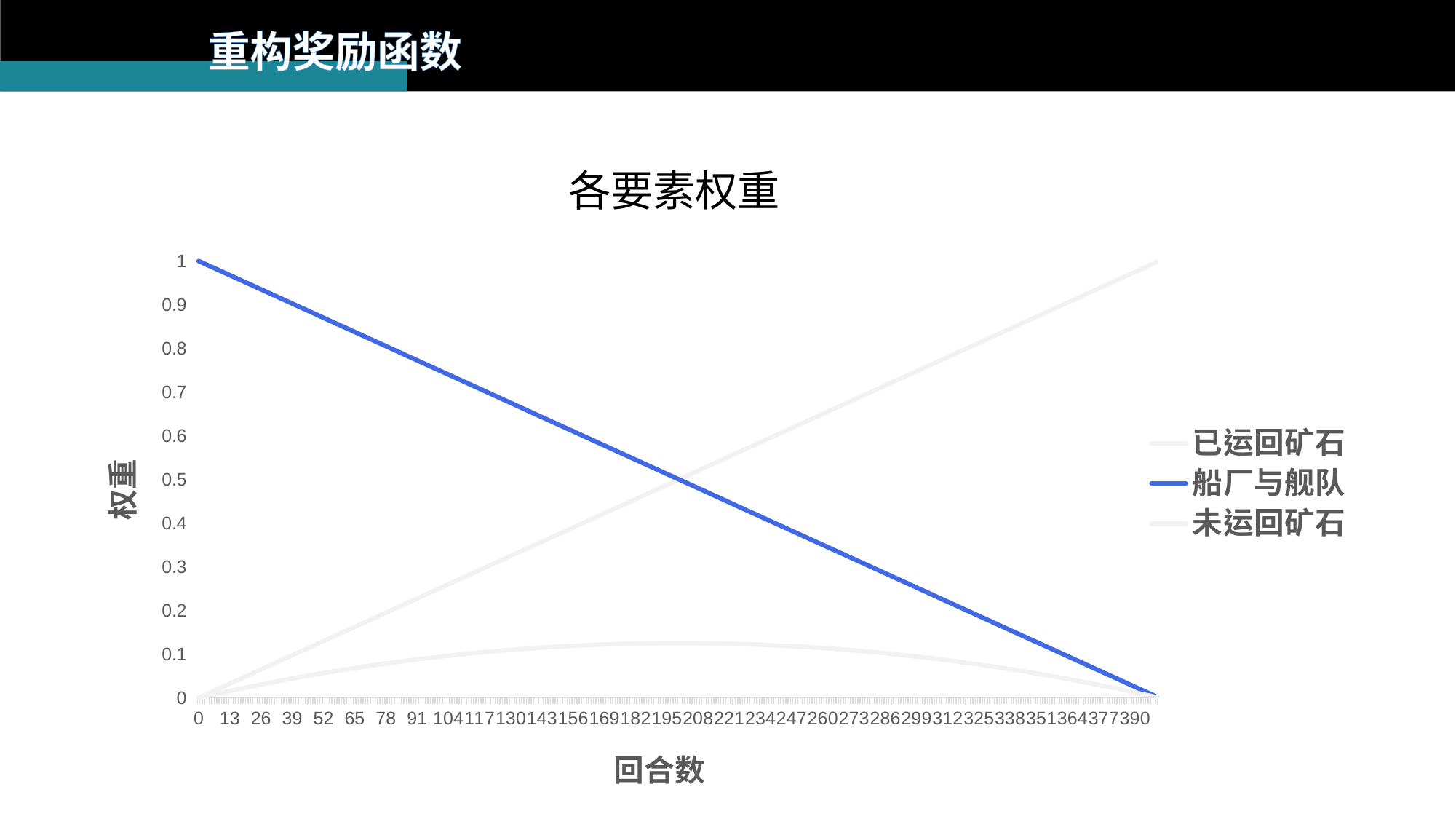

重构奖励函数

各要素权重

### Chart

| Category | 已运回矿石 | 船厂与舰队 | 未运回矿石 |
|---|---|---|---|
| 0 | 0.0 | 1.0 | 0.0 |
| 1 | 0.0025 | 0.9975 | 0.0012468750000000002 |
| 2 | 0.005 | 0.995 | 0.0024875 |
| 3 | 0.0075 | 0.9925 | 0.003721875 |
| 4 | 0.01 | 0.99 | 0.00495 |
| 5 | 0.0125 | 0.9875 | 0.006171875 |
| 6 | 0.015 | 0.985 | 0.0073875 |
| 7 | 0.0175 | 0.9825 | 0.008596875 |
| 8 | 0.02 | 0.98 | 0.0098 |
| 9 | 0.0225 | 0.9775 | 0.010996875 |
| 10 | 0.025 | 0.975 | 0.0121875 |
| 11 | 0.0275 | 0.9725 | 0.013371875 |
| 12 | 0.03 | 0.97 | 0.014549999999999999 |
| 13 | 0.0325 | 0.9675 | 0.015721875 |
| 14 | 0.035 | 0.965 | 0.0168875 |
| 15 | 0.0375 | 0.9625 | 0.018046875 |
| 16 | 0.04 | 0.96 | 0.0192 |
| 17 | 0.0425 | 0.9575 | 0.020346875 |
| 18 | 0.045 | 0.955 | 0.0214875 |
| 19 | 0.0475 | 0.9525 | 0.022621875 |
| 20 | 0.05 | 0.95 | 0.02375 |
| 21 | 0.0525 | 0.9475 | 0.024871874999999998 |
| 22 | 0.055 | 0.945 | 0.0259875 |
| 23 | 0.0575 | 0.9425 | 0.027096875000000003 |
| 24 | 0.06 | 0.94 | 0.028199999999999996 |
| 25 | 0.0625 | 0.9375 | 0.029296875 |
| 26 | 0.065 | 0.935 | 0.0303875 |
| 27 | 0.0675 | 0.9325 | 0.031471875 |
| 28 | 0.07 | 0.9299999999999999 | 0.03255 |
| 29 | 0.0725 | 0.9275 | 0.033621874999999996 |
| 30 | 0.075 | 0.925 | 0.0346875 |
| 31 | 0.0775 | 0.9225 | 0.035746875 |
| 32 | 0.08 | 0.92 | 0.0368 |
| 33 | 0.0825 | 0.9175 | 0.037846875 |
| 34 | 0.085 | 0.915 | 0.038887500000000005 |
| 35 | 0.0875 | 0.9125 | 0.039921874999999996 |
| 36 | 0.09 | 0.91 | 0.04095 |
| 37 | 0.0925 | 0.9075 | 0.041971875 |
| 38 | 0.095 | 0.905 | 0.042987500000000005 |
| 39 | 0.0975 | 0.9025 | 0.043996875 |
| 40 | 0.1 | 0.9 | 0.045000000000000005 |
| 41 | 0.1025 | 0.8975 | 0.04599687499999999 |
| 42 | 0.105 | 0.895 | 0.0469875 |
| 43 | 0.1075 | 0.8925 | 0.047971875 |
| 44 | 0.11 | 0.89 | 0.04895 |
| 45 | 0.1125 | 0.8875 | 0.049921875 |
| 46 | 0.115 | 0.885 | 0.0508875 |
| 47 | 0.1175 | 0.8825000000000001 | 0.051846875 |
| 48 | 0.12 | 0.88 | 0.0528 |
| 49 | 0.1225 | 0.8775 | 0.05374687499999999 |
| 50 | 0.125 | 0.875 | 0.0546875 |
| 51 | 0.1275 | 0.8725 | 0.055621875 |
| 52 | 0.13 | 0.87 | 0.05655 |
| 53 | 0.1325 | 0.8674999999999999 | 0.057471875 |
| 54 | 0.135 | 0.865 | 0.0583875 |
| 55 | 0.1375 | 0.8625 | 0.059296875000000006 |
| 56 | 0.14 | 0.86 | 0.060200000000000004 |
| 57 | 0.1425 | 0.8575 | 0.061096874999999995 |
| 58 | 0.145 | 0.855 | 0.061987499999999994 |
| 59 | 0.1475 | 0.8525 | 0.062871875 |
| 60 | 0.15 | 0.85 | 0.06375 |
| 61 | 0.1525 | 0.8475 | 0.064621875 |
| 62 | 0.155 | 0.845 | 0.0654875 |
| 63 | 0.1575 | 0.8425 | 0.066346875 |
| 64 | 0.16 | 0.84 | 0.0672 |
| 65 | 0.1625 | 0.8375 | 0.068046875 |
| 66 | 0.165 | 0.835 | 0.0688875 |
| 67 | 0.1675 | 0.8325 | 0.069721875 |
| 68 | 0.17 | 0.83 | 0.07055 |
| 69 | 0.1725 | 0.8275 | 0.071371875 |
| 70 | 0.175 | 0.825 | 0.07218749999999999 |
| 71 | 0.1775 | 0.8225 | 0.072996875 |
| 72 | 0.18 | 0.8200000000000001 | 0.0738 |
| 73 | 0.1825 | 0.8175 | 0.07459687499999999 |
| 74 | 0.185 | 0.815 | 0.0753875 |
| 75 | 0.1875 | 0.8125 | 0.076171875 |
| 76 | 0.19 | 0.81 | 0.07695 |
| 77 | 0.1925 | 0.8075 | 0.077721875 |
| 78 | 0.195 | 0.8049999999999999 | 0.0784875 |
| 79 | 0.1975 | 0.8025 | 0.07924687500000001 |
| 80 | 0.2 | 0.8 | 0.08000000000000002 |
| 81 | 0.2025 | 0.7975 | 0.08074687500000001 |
| 82 | 0.205 | 0.795 | 0.0814875 |
| 83 | 0.2075 | 0.7925 | 0.082221875 |
| 84 | 0.21 | 0.79 | 0.08295 |
| 85 | 0.2125 | 0.7875 | 0.08367187499999999 |
| 86 | 0.215 | 0.785 | 0.0843875 |
| 87 | 0.2175 | 0.7825 | 0.085096875 |
| 88 | 0.22 | 0.78 | 0.0858 |
| 89 | 0.2225 | 0.7775 | 0.086496875 |
| 90 | 0.225 | 0.775 | 0.0871875 |
| 91 | 0.2275 | 0.7725 | 0.087871875 |
| 92 | 0.23 | 0.77 | 0.08855 |
| 93 | 0.2325 | 0.7675 | 0.089221875 |
| 94 | 0.235 | 0.765 | 0.0898875 |
| 95 | 0.2375 | 0.7625 | 0.09054687499999999 |
| 96 | 0.24 | 0.76 | 0.0912 |
| 97 | 0.2425 | 0.7575000000000001 | 0.09184687500000001 |
| 98 | 0.245 | 0.755 | 0.0924875 |
| 99 | 0.2475 | 0.7525 | 0.09312187499999999 |
| 100 | 0.25 | 0.75 | 0.09375 |
| 101 | 0.2525 | 0.7475 | 0.09437187500000001 |
| 102 | 0.255 | 0.745 | 0.0949875 |
| 103 | 0.2575 | 0.7424999999999999 | 0.095596875 |
| 104 | 0.26 | 0.74 | 0.09620000000000001 |
| 105 | 0.2625 | 0.7375 | 0.096796875 |
| 106 | 0.265 | 0.735 | 0.0973875 |
| 107 | 0.2675 | 0.7324999999999999 | 0.097971875 |
| 108 | 0.27 | 0.73 | 0.09855 |
| 109 | 0.2725 | 0.7275 | 0.09912187500000001 |
| 110 | 0.275 | 0.725 | 0.0996875 |
| 111 | 0.2775 | 0.7224999999999999 | 0.100246875 |
| 112 | 0.28 | 0.72 | 0.1008 |
| 113 | 0.2825 | 0.7175 | 0.10134687499999999 |
| 114 | 0.285 | 0.7150000000000001 | 0.1018875 |
| 115 | 0.2875 | 0.7125 | 0.102421875 |
| 116 | 0.29 | 0.71 | 0.10294999999999999 |
| 117 | 0.2925 | 0.7075 | 0.10347187499999999 |
| 118 | 0.295 | 0.7050000000000001 | 0.10398750000000001 |
| 119 | 0.2975 | 0.7025 | 0.104496875 |
| 120 | 0.3 | 0.7 | 0.105 |
| 121 | 0.3025 | 0.6975 | 0.105496875 |
| 122 | 0.305 | 0.6950000000000001 | 0.10598750000000001 |
| 123 | 0.3075 | 0.6925 | 0.106471875 |
| 124 | 0.31 | 0.69 | 0.10694999999999999 |
| 125 | 0.3125 | 0.6875 | 0.107421875 |
| 126 | 0.315 | 0.685 | 0.10788750000000001 |
| 127 | 0.3175 | 0.6825 | 0.108346875 |
| 128 | 0.32 | 0.6799999999999999 | 0.1088 |
| 129 | 0.3225 | 0.6775 | 0.10924687500000001 |
| 130 | 0.325 | 0.675 | 0.10968750000000001 |
| 131 | 0.3275 | 0.6725 | 0.11012187500000001 |
| 132 | 0.33 | 0.6699999999999999 | 0.11055 |
| 133 | 0.3325 | 0.6675 | 0.110971875 |
| 134 | 0.335 | 0.665 | 0.11138750000000001 |
| 135 | 0.3375 | 0.6625 | 0.111796875 |
| 136 | 0.34 | 0.6599999999999999 | 0.1122 |
| 137 | 0.3425 | 0.6575 | 0.112596875 |
| 138 | 0.345 | 0.655 | 0.11298749999999999 |
| 139 | 0.3475 | 0.6525000000000001 | 0.11337187500000001 |
| 140 | 0.35 | 0.65 | 0.11374999999999999 |
| 141 | 0.3525 | 0.6475 | 0.11412187499999998 |
| 142 | 0.355 | 0.645 | 0.11448749999999999 |
| 143 | 0.3575 | 0.6425000000000001 | 0.114846875 |
| 144 | 0.36 | 0.64 | 0.1152 |
| 145 | 0.3625 | 0.6375 | 0.115546875 |
| 146 | 0.365 | 0.635 | 0.1158875 |
| 147 | 0.3675 | 0.6325000000000001 | 0.11622187500000002 |
| 148 | 0.37 | 0.63 | 0.11655 |
| 149 | 0.3725 | 0.6275 | 0.11687187499999999 |
| 150 | 0.375 | 0.625 | 0.1171875 |
| 151 | 0.3775 | 0.6225 | 0.11749687500000001 |
| 152 | 0.38 | 0.62 | 0.1178 |
| 153 | 0.3825 | 0.6174999999999999 | 0.11809687499999999 |
| 154 | 0.385 | 0.615 | 0.1183875 |
| 155 | 0.3875 | 0.6125 | 0.11867187500000001 |
| 156 | 0.39 | 0.61 | 0.11895 |
| 157 | 0.3925 | 0.6074999999999999 | 0.11922187499999999 |
| 158 | 0.395 | 0.605 | 0.1194875 |
| 159 | 0.3975 | 0.6025 | 0.11974687500000002 |
| 160 | 0.4 | 0.6 | 0.12 |
| 161 | 0.4025 | 0.5974999999999999 | 0.12024687499999999 |
| 162 | 0.405 | 0.595 | 0.1204875 |
| 163 | 0.4075 | 0.5925 | 0.12072187499999999 |
| 164 | 0.41 | 0.5900000000000001 | 0.12095000000000002 |
| 165 | 0.4125 | 0.5875 | 0.121171875 |
| 166 | 0.415 | 0.585 | 0.12138749999999998 |
| 167 | 0.4175 | 0.5825 | 0.121596875 |
| 168 | 0.42 | 0.5800000000000001 | 0.1218 |
| 169 | 0.4225 | 0.5775 | 0.121996875 |
| 170 | 0.425 | 0.575 | 0.12218749999999999 |
| 171 | 0.4275 | 0.5725 | 0.122371875 |
| 172 | 0.43 | 0.5700000000000001 | 0.12255 |
| 173 | 0.4325 | 0.5675 | 0.122721875 |
| 174 | 0.435 | 0.565 | 0.12288749999999998 |
| 175 | 0.4375 | 0.5625 | 0.123046875 |
| 176 | 0.44 | 0.56 | 0.12320000000000002 |
| 177 | 0.4425 | 0.5575 | 0.123346875 |
| 178 | 0.445 | 0.5549999999999999 | 0.12348749999999999 |
| 179 | 0.4475 | 0.5525 | 0.123621875 |
| 180 | 0.45 | 0.55 | 0.12375000000000001 |
| 181 | 0.4525 | 0.5475 | 0.123871875 |
| 182 | 0.455 | 0.5449999999999999 | 0.12398749999999999 |
| 183 | 0.4575 | 0.5425 | 0.124096875 |
| 184 | 0.46 | 0.54 | 0.12420000000000002 |
| 185 | 0.4625 | 0.5375 | 0.124296875 |
| 186 | 0.465 | 0.5349999999999999 | 0.12438749999999998 |
| 187 | 0.4675 | 0.5325 | 0.124471875 |
| 188 | 0.47 | 0.53 | 0.12455 |
| 189 | 0.4725 | 0.5275000000000001 | 0.12462187500000001 |
| 190 | 0.475 | 0.525 | 0.12468749999999999 |
| 191 | 0.4775 | 0.5225 | 0.124746875 |
| 192 | 0.48 | 0.52 | 0.1248 |
| 193 | 0.4825 | 0.5175000000000001 | 0.12484687500000001 |
| 194 | 0.485 | 0.515 | 0.1248875 |
| 195 | 0.4875 | 0.5125 | 0.12492187499999999 |
| 196 | 0.49 | 0.51 | 0.12495 |
| 197 | 0.4925 | 0.5075000000000001 | 0.12497187500000001 |
| 198 | 0.495 | 0.505 | 0.1249875 |
| 199 | 0.4975 | 0.5025 | 0.12499687499999998 |
| 200 | 0.5 | 0.5 | 0.125 |
| 201 | 0.5025 | 0.49750000000000005 | 0.124996875 |
| 202 | 0.505 | 0.495 | 0.1249875 |
| 203 | 0.5075 | 0.49250000000000005 | 0.124971875 |
| 204 | 0.51 | 0.49 | 0.12495 |
| 205 | 0.5125 | 0.48750000000000004 | 0.124921875 |
| 206 | 0.515 | 0.485 | 0.1248875 |
| 207 | 0.5175 | 0.48250000000000004 | 0.124846875 |
| 208 | 0.52 | 0.48 | 0.1248 |
| 209 | 0.5225 | 0.47750000000000004 | 0.12474687500000001 |
| 210 | 0.525 | 0.475 | 0.12468749999999999 |
| 211 | 0.5275 | 0.47250000000000003 | 0.12462187500000001 |
| 212 | 0.53 | 0.47 | 0.12455 |
| 213 | 0.5325 | 0.4675 | 0.124471875 |
| 214 | 0.535 | 0.46499999999999997 | 0.1243875 |
| 215 | 0.5375 | 0.4625 | 0.124296875 |
| 216 | 0.54 | 0.45999999999999996 | 0.1242 |
| 217 | 0.5425 | 0.4575 | 0.124096875 |
| 218 | 0.545 | 0.45499999999999996 | 0.1239875 |
| 219 | 0.5475 | 0.4525 | 0.123871875 |
| 220 | 0.55 | 0.44999999999999996 | 0.12375 |
| 221 | 0.5525 | 0.4475 | 0.123621875 |
| 222 | 0.555 | 0.44499999999999995 | 0.1234875 |
| 223 | 0.5575 | 0.4425 | 0.123346875 |
| 224 | 0.56 | 0.43999999999999995 | 0.12319999999999999 |
| 225 | 0.5625 | 0.4375 | 0.123046875 |
| 226 | 0.565 | 0.43500000000000005 | 0.1228875 |
| 227 | 0.5675 | 0.4325 | 0.122721875 |
| 228 | 0.57 | 0.43000000000000005 | 0.12255 |
| 229 | 0.5725 | 0.4275 | 0.122371875 |
| 230 | 0.575 | 0.42500000000000004 | 0.1221875 |
| 231 | 0.5775 | 0.4225 | 0.121996875 |
| 232 | 0.58 | 0.42000000000000004 | 0.1218 |
| 233 | 0.5825 | 0.4175 | 0.121596875 |
| 234 | 0.585 | 0.41500000000000004 | 0.12138750000000001 |
| 235 | 0.5875 | 0.4125 | 0.121171875 |
| 236 | 0.59 | 0.41000000000000003 | 0.12095 |
| 237 | 0.5925 | 0.4075 | 0.12072187499999999 |
| 238 | 0.595 | 0.405 | 0.1204875 |
| 239 | 0.5975 | 0.40249999999999997 | 0.120246875 |
| 240 | 0.6 | 0.4 | 0.12 |
| 241 | 0.6025 | 0.39749999999999996 | 0.119746875 |
| 242 | 0.605 | 0.395 | 0.1194875 |
| 243 | 0.6075 | 0.39249999999999996 | 0.11922187499999999 |
| 244 | 0.61 | 0.39 | 0.11895 |
| 245 | 0.6125 | 0.38749999999999996 | 0.118671875 |
| 246 | 0.615 | 0.385 | 0.1183875 |
| 247 | 0.6175 | 0.38249999999999995 | 0.11809687499999999 |
| 248 | 0.62 | 0.38 | 0.1178 |
| 249 | 0.6225 | 0.37749999999999995 | 0.11749687499999999 |
| 250 | 0.625 | 0.375 | 0.1171875 |
| 251 | 0.6275 | 0.37250000000000005 | 0.116871875 |
| 252 | 0.63 | 0.37 | 0.11655 |
| 253 | 0.6325 | 0.36750000000000005 | 0.116221875 |
| 254 | 0.635 | 0.365 | 0.1158875 |
| 255 | 0.6375 | 0.36250000000000004 | 0.11554687500000001 |
| 256 | 0.64 | 0.36 | 0.1152 |
| 257 | 0.6425 | 0.35750000000000004 | 0.114846875 |
| 258 | 0.645 | 0.355 | 0.11448749999999999 |
| 259 | 0.6475 | 0.35250000000000004 | 0.11412187500000001 |
| 260 | 0.65 | 0.35 | 0.11374999999999999 |
| 261 | 0.6525 | 0.34750000000000003 | 0.11337187500000001 |
| 262 | 0.655 | 0.345 | 0.11298749999999999 |
| 263 | 0.6575 | 0.3425 | 0.112596875 |
| 264 | 0.66 | 0.33999999999999997 | 0.1122 |
| 265 | 0.6625 | 0.3375 | 0.111796875 |
| 266 | 0.665 | 0.33499999999999996 | 0.1113875 |
| 267 | 0.6675 | 0.3325 | 0.110971875 |
| 268 | 0.67 | 0.32999999999999996 | 0.11055 |
| 269 | 0.6725 | 0.3275 | 0.11012187500000001 |
| 270 | 0.675 | 0.32499999999999996 | 0.1096875 |
| 271 | 0.6775 | 0.3225 | 0.10924687500000001 |
| 272 | 0.68 | 0.31999999999999995 | 0.1088 |
| 273 | 0.6825 | 0.3175 | 0.108346875 |
| 274 | 0.685 | 0.31499999999999995 | 0.10788749999999998 |
| 275 | 0.6875 | 0.3125 | 0.107421875 |
| 276 | 0.69 | 0.31000000000000005 | 0.10695 |
| 277 | 0.6925 | 0.3075 | 0.106471875 |
| 278 | 0.695 | 0.30500000000000005 | 0.10598750000000001 |
| 279 | 0.6975 | 0.3025 | 0.105496875 |
| 280 | 0.7 | 0.30000000000000004 | 0.10500000000000001 |
| 281 | 0.7025 | 0.2975 | 0.104496875 |
| 282 | 0.705 | 0.29500000000000004 | 0.10398750000000001 |
| 283 | 0.7075 | 0.2925 | 0.10347187499999999 |
| 284 | 0.71 | 0.29000000000000004 | 0.10295000000000001 |
| 285 | 0.7125 | 0.2875 | 0.102421875 |
| 286 | 0.715 | 0.28500000000000003 | 0.1018875 |
| 287 | 0.7175 | 0.2825 | 0.10134687499999999 |
| 288 | 0.72 | 0.28 | 0.1008 |
| 289 | 0.7225 | 0.27749999999999997 | 0.100246875 |
| 290 | 0.725 | 0.275 | 0.0996875 |
| 291 | 0.7275 | 0.27249999999999996 | 0.099121875 |
| 292 | 0.73 | 0.27 | 0.09855 |
| 293 | 0.7325 | 0.26749999999999996 | 0.09797187499999999 |
| 294 | 0.735 | 0.265 | 0.0973875 |
| 295 | 0.7375 | 0.26249999999999996 | 0.09679687499999999 |
| 296 | 0.74 | 0.26 | 0.09620000000000001 |
| 297 | 0.7425 | 0.25749999999999995 | 0.09559687499999998 |
| 298 | 0.745 | 0.255 | 0.0949875 |
| 299 | 0.7475 | 0.25249999999999995 | 0.09437187499999998 |
| 300 | 0.75 | 0.25 | 0.09375 |
| 301 | 0.7525 | 0.24750000000000005 | 0.093121875 |
| 302 | 0.755 | 0.245 | 0.0924875 |
| 303 | 0.7575 | 0.24250000000000005 | 0.09184687500000001 |
| 304 | 0.76 | 0.24 | 0.0912 |
| 305 | 0.7625 | 0.23750000000000004 | 0.09054687500000001 |
| 306 | 0.765 | 0.235 | 0.0898875 |
| 307 | 0.7675 | 0.23250000000000004 | 0.089221875 |
| 308 | 0.77 | 0.22999999999999998 | 0.08854999999999999 |
| 309 | 0.7725 | 0.22750000000000004 | 0.08787187500000002 |
| 310 | 0.775 | 0.22499999999999998 | 0.08718749999999999 |
| 311 | 0.7775 | 0.22250000000000003 | 0.08649687500000001 |
| 312 | 0.78 | 0.21999999999999997 | 0.08579999999999999 |
| 313 | 0.7825 | 0.21750000000000003 | 0.085096875 |
| 314 | 0.785 | 0.21499999999999997 | 0.08438749999999999 |
| 315 | 0.7875 | 0.21250000000000002 | 0.083671875 |
| 316 | 0.79 | 0.20999999999999996 | 0.08295 |
| 317 | 0.7925 | 0.20750000000000002 | 0.082221875 |
| 318 | 0.795 | 0.20499999999999996 | 0.08148749999999999 |
| 319 | 0.7975 | 0.2025 | 0.08074687500000001 |
| 320 | 0.8 | 0.19999999999999996 | 0.07999999999999999 |
| 321 | 0.8025 | 0.1975 | 0.07924687500000001 |
| 322 | 0.805 | 0.19499999999999995 | 0.07848749999999999 |
| 323 | 0.8075 | 0.1925 | 0.077721875 |
| 324 | 0.81 | 0.18999999999999995 | 0.07694999999999998 |
| 325 | 0.8125 | 0.1875 | 0.076171875 |
| 326 | 0.815 | 0.18500000000000005 | 0.07538750000000001 |
| 327 | 0.8175 | 0.1825 | 0.07459687499999999 |
| 328 | 0.82 | 0.18000000000000005 | 0.07380000000000002 |
| 329 | 0.8225 | 0.1775 | 0.072996875 |
| 330 | 0.825 | 0.17500000000000004 | 0.07218750000000002 |
| 331 | 0.8275 | 0.1725 | 0.071371875 |
| 332 | 0.83 | 0.17000000000000004 | 0.07055000000000002 |
| 333 | 0.8325 | 0.16749999999999998 | 0.06972187499999999 |
| 334 | 0.835 | 0.16500000000000004 | 0.06888750000000002 |
| 335 | 0.8375 | 0.16249999999999998 | 0.06804687499999999 |
| 336 | 0.84 | 0.16000000000000003 | 0.06720000000000001 |
| 337 | 0.8425 | 0.15749999999999997 | 0.06634687499999999 |
| 338 | 0.845 | 0.15500000000000003 | 0.0654875 |
| 339 | 0.8475 | 0.15249999999999997 | 0.064621875 |
| 340 | 0.85 | 0.15000000000000002 | 0.06375 |
| 341 | 0.8525 | 0.14749999999999996 | 0.062871875 |
| 342 | 0.855 | 0.14500000000000002 | 0.06198750000000001 |
| 343 | 0.8575 | 0.14249999999999996 | 0.06109687499999999 |
| 344 | 0.86 | 0.14 | 0.060200000000000004 |
| 345 | 0.8625 | 0.13749999999999996 | 0.059296874999999985 |
| 346 | 0.865 | 0.135 | 0.0583875 |
| 347 | 0.8675 | 0.13249999999999995 | 0.057471874999999985 |
| 348 | 0.87 | 0.13 | 0.05655 |
| 349 | 0.8725 | 0.12749999999999995 | 0.05562187499999998 |
| 350 | 0.875 | 0.125 | 0.0546875 |
| 351 | 0.8775 | 0.12250000000000005 | 0.05374687500000002 |
| 352 | 0.88 | 0.12 | 0.0528 |
| 353 | 0.8825 | 0.11750000000000005 | 0.05184687500000002 |
| 354 | 0.885 | 0.11499999999999999 | 0.050887499999999995 |
| 355 | 0.8875 | 0.11250000000000004 | 0.04992187500000002 |
| 356 | 0.89 | 0.10999999999999999 | 0.048949999999999994 |
| 357 | 0.8925 | 0.10750000000000004 | 0.04797187500000002 |
| 358 | 0.895 | 0.10499999999999998 | 0.046987499999999995 |
| 359 | 0.8975 | 0.10250000000000004 | 0.04599687500000001 |
| 360 | 0.9 | 0.09999999999999998 | 0.04499999999999999 |
| 361 | 0.9025 | 0.09750000000000003 | 0.04399687500000001 |
| 362 | 0.905 | 0.09499999999999997 | 0.04298749999999999 |
| 363 | 0.9075 | 0.09250000000000003 | 0.04197187500000001 |
| 364 | 0.91 | 0.08999999999999997 | 0.040949999999999986 |
| 365 | 0.9125 | 0.08750000000000002 | 0.03992187500000001 |
| 366 | 0.915 | 0.08499999999999996 | 0.038887499999999985 |
| 367 | 0.9175 | 0.08250000000000002 | 0.03784687500000001 |
| 368 | 0.92 | 0.07999999999999996 | 0.036799999999999986 |
| 369 | 0.9225 | 0.07750000000000001 | 0.035746875000000004 |
| 370 | 0.925 | 0.07499999999999996 | 0.03468749999999998 |
| 371 | 0.9275 | 0.07250000000000001 | 0.033621875 |
| 372 | 0.93 | 0.06999999999999995 | 0.03254999999999998 |
| 373 | 0.9325 | 0.0675 | 0.031471875 |
| 374 | 0.935 | 0.06499999999999995 | 0.030387499999999977 |
| 375 | 0.9375 | 0.0625 | 0.029296875 |
| 376 | 0.94 | 0.06000000000000005 | 0.028200000000000024 |
| 377 | 0.9425 | 0.057499999999999996 | 0.027096875 |
| 378 | 0.945 | 0.05500000000000005 | 0.02598750000000002 |
| 379 | 0.9475 | 0.05249999999999999 | 0.024871874999999995 |
| 380 | 0.95 | 0.050000000000000044 | 0.02375000000000002 |
| 381 | 0.9525 | 0.04749999999999999 | 0.022621874999999993 |
| 382 | 0.955 | 0.04500000000000004 | 0.021487500000000017 |
| 383 | 0.9575 | 0.04249999999999998 | 0.020346874999999993 |
| 384 | 0.96 | 0.040000000000000036 | 0.019200000000000016 |
| 385 | 0.9625 | 0.03749999999999998 | 0.01804687499999999 |
| 386 | 0.965 | 0.03500000000000003 | 0.016887500000000014 |
| 387 | 0.9675 | 0.03249999999999997 | 0.015721874999999986 |
| 388 | 0.97 | 0.030000000000000027 | 0.014550000000000013 |
| 389 | 0.9725 | 0.02749999999999997 | 0.013371874999999984 |
| 390 | 0.975 | 0.025000000000000022 | 0.01218750000000001 |
| 391 | 0.9775 | 0.022499999999999964 | 0.010996874999999982 |
| 392 | 0.98 | 0.020000000000000018 | 0.009800000000000008 |
| 393 | 0.9825 | 0.01749999999999996 | 0.008596874999999981 |
| 394 | 0.985 | 0.015000000000000013 | 0.007387500000000006 |
| 395 | 0.9875 | 0.012499999999999956 | 0.006171874999999979 |
| 396 | 0.99 | 0.010000000000000009 | 0.004950000000000005 |
| 397 | 0.9925 | 0.007499999999999951 | 0.003721874999999976 |
| 398 | 0.995 | 0.0050000000000000044 | 0.0024875000000000023 |
| 399 | 0.9975 | 0.0024999999999999467 | 0.0012468749999999735 |